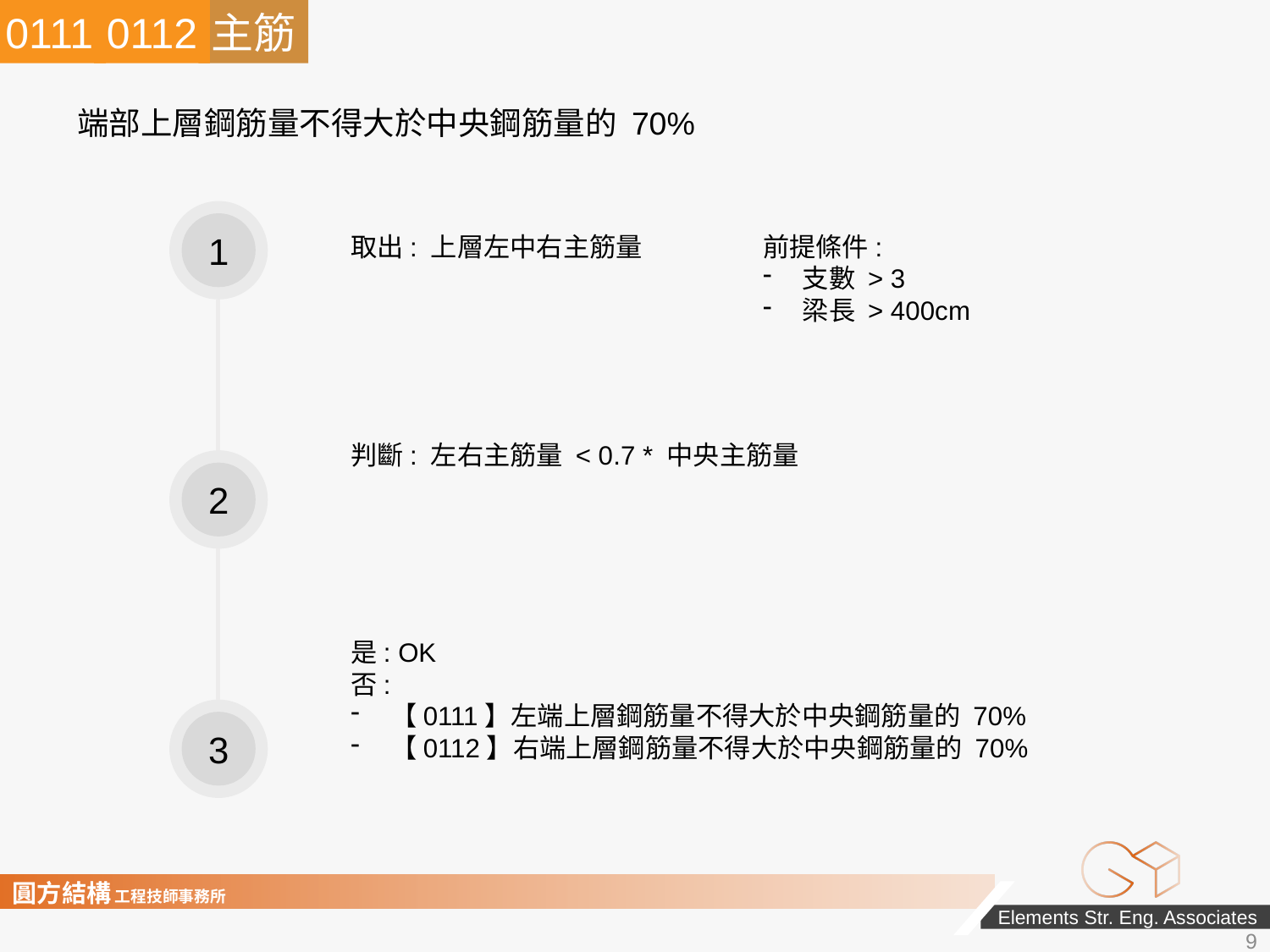

0111
0112
主筋
端部上層鋼筋量不得大於中央鋼筋量的 70%
1

前提條件:
支數 > 3
梁長 > 400cm
取出: 上層左中右主筋量
判斷: 左右主筋量 < 0.7 * 中央主筋量
2

是: OK
否:
【0111】左端上層鋼筋量不得大於中央鋼筋量的 70%
【0112】右端上層鋼筋量不得大於中央鋼筋量的 70%
3

9